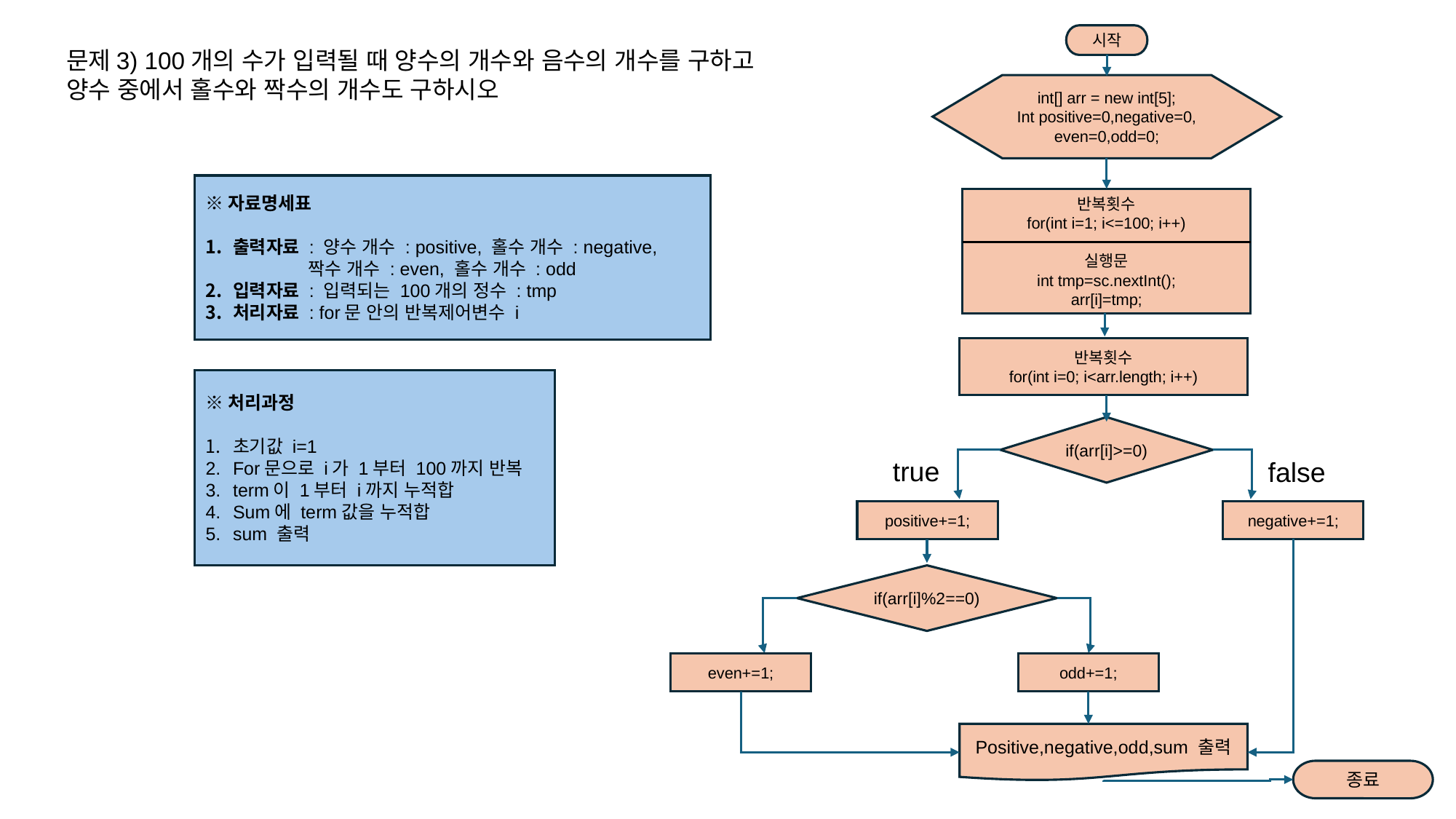

시작
문제3) 100개의 수가 입력될 때 양수의 개수와 음수의 개수를 구하고
양수 중에서 홀수와 짝수의 개수도 구하시오
int[] arr = new int[5];
Int positive=0,negative=0,
even=0,odd=0;
※자료명세표

출력자료 : 양수 개수 : positive, 홀수 개수 : negative,
              짝수 개수 : even, 홀수 개수 : odd
입력자료 : 입력되는 100개의 정수 : tmp
처리자료 : for문 안의 반복제어변수 i
반복횟수
for(int i=1; i<=100; i++)

실행문
int tmp=sc.nextInt();
arr[i]=tmp;
반복횟수
for(int i=0; i<arr.length; i++)
※처리과정

초기값 i=1
For문으로 i가 1부터 100까지 반복
term이 1부터 i까지 누적합
Sum에 term값을 누적합
sum 출력
if(arr[i]>=0)
true
false
positive+=1;
negative+=1;
if(arr[i]%2==0)
even+=1;
odd+=1;
Positive,negative,odd,sum 출력
종료